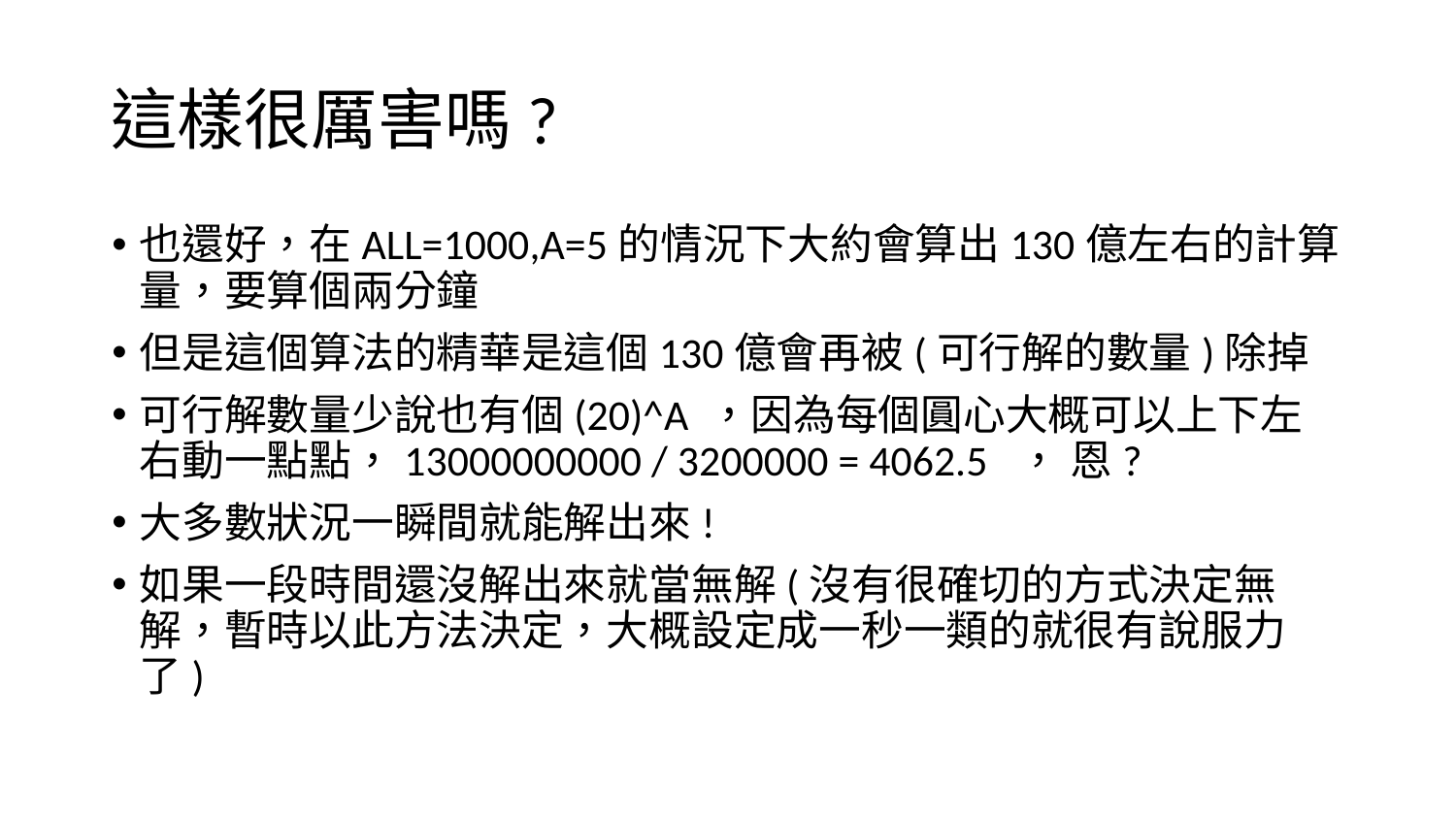

# 這樣很厲害嗎?
也還好，在ALL=1000,A=5的情況下大約會算出130億左右的計算量，要算個兩分鐘
但是這個算法的精華是這個130億會再被(可行解的數量)除掉
可行解數量少說也有個(20)^A ，因為每個圓心大概可以上下左右動一點點，13000000000 / 3200000 = 4062.5  ， 恩?
大多數狀況一瞬間就能解出來!
如果一段時間還沒解出來就當無解(沒有很確切的方式決定無解，暫時以此方法決定，大概設定成一秒一類的就很有說服力了)